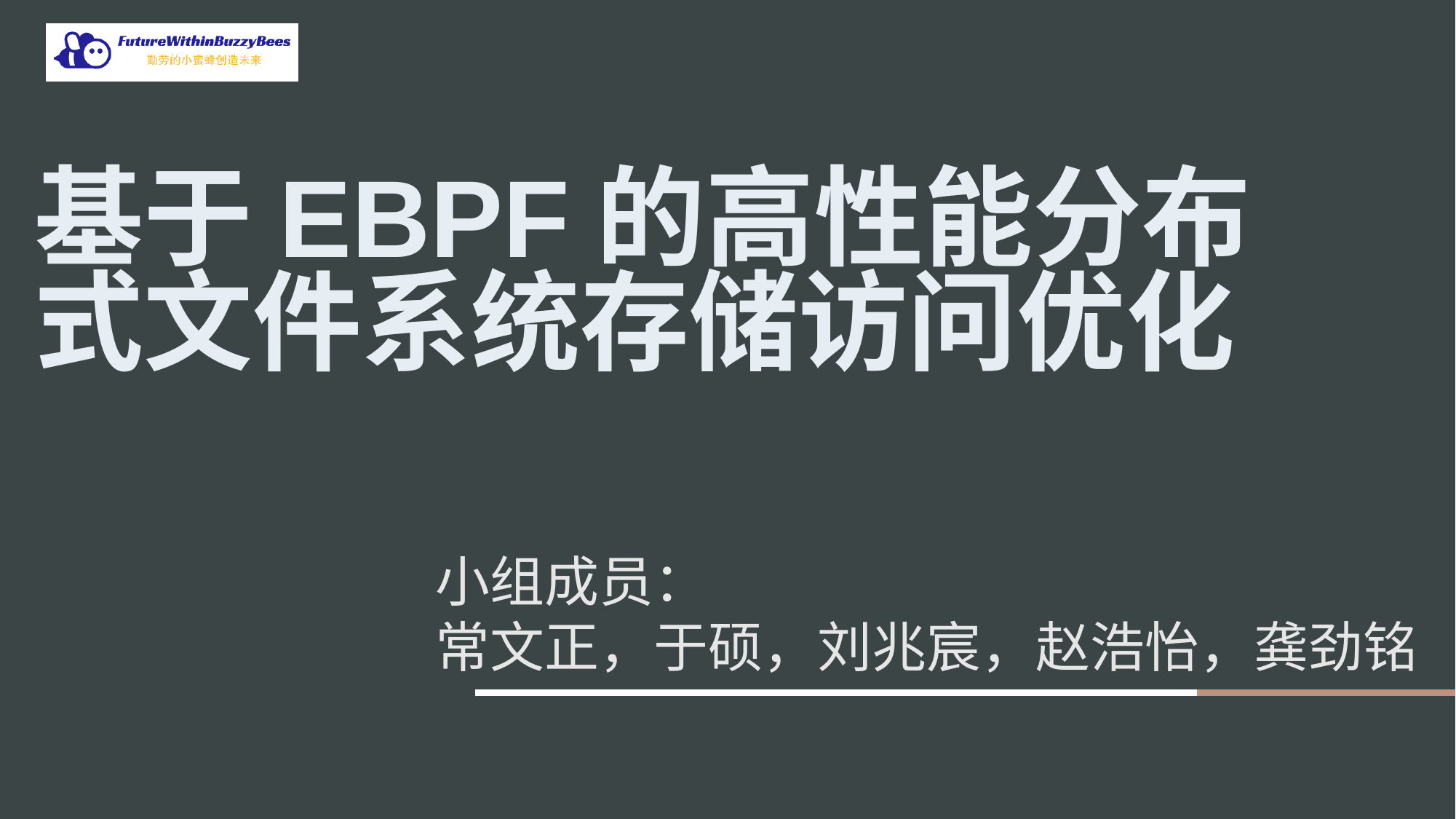

# 基于eBPF的高性能分布式文件系统存储访问优化
小组成员：
常文正，于硕，刘兆宸，赵浩怡，龚劲铭